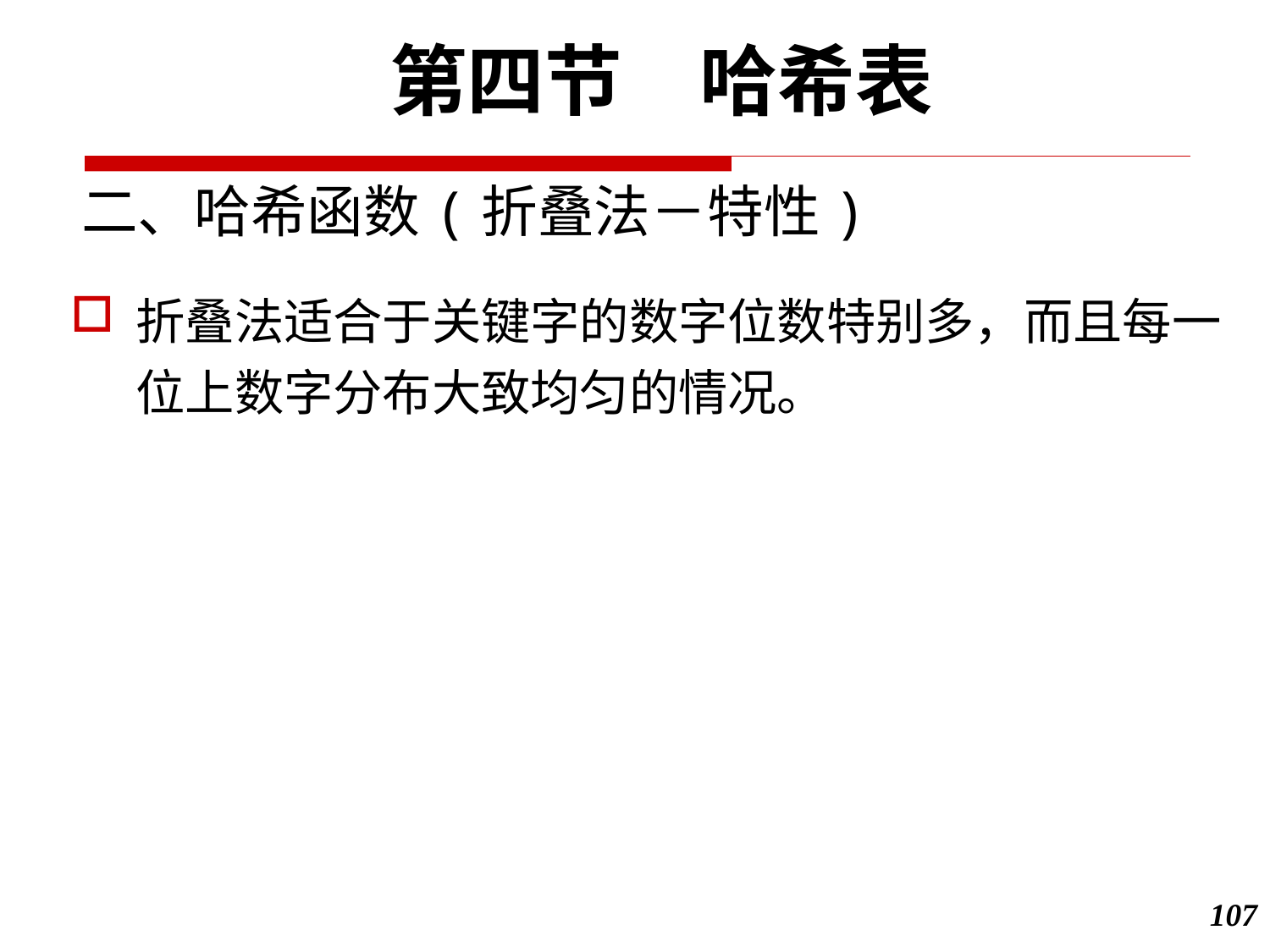

第四节　哈希表
二、哈希函数(折叠法－特性)
折叠法适合于关键字的数字位数特别多，而且每一位上数字分布大致均匀的情况。
107